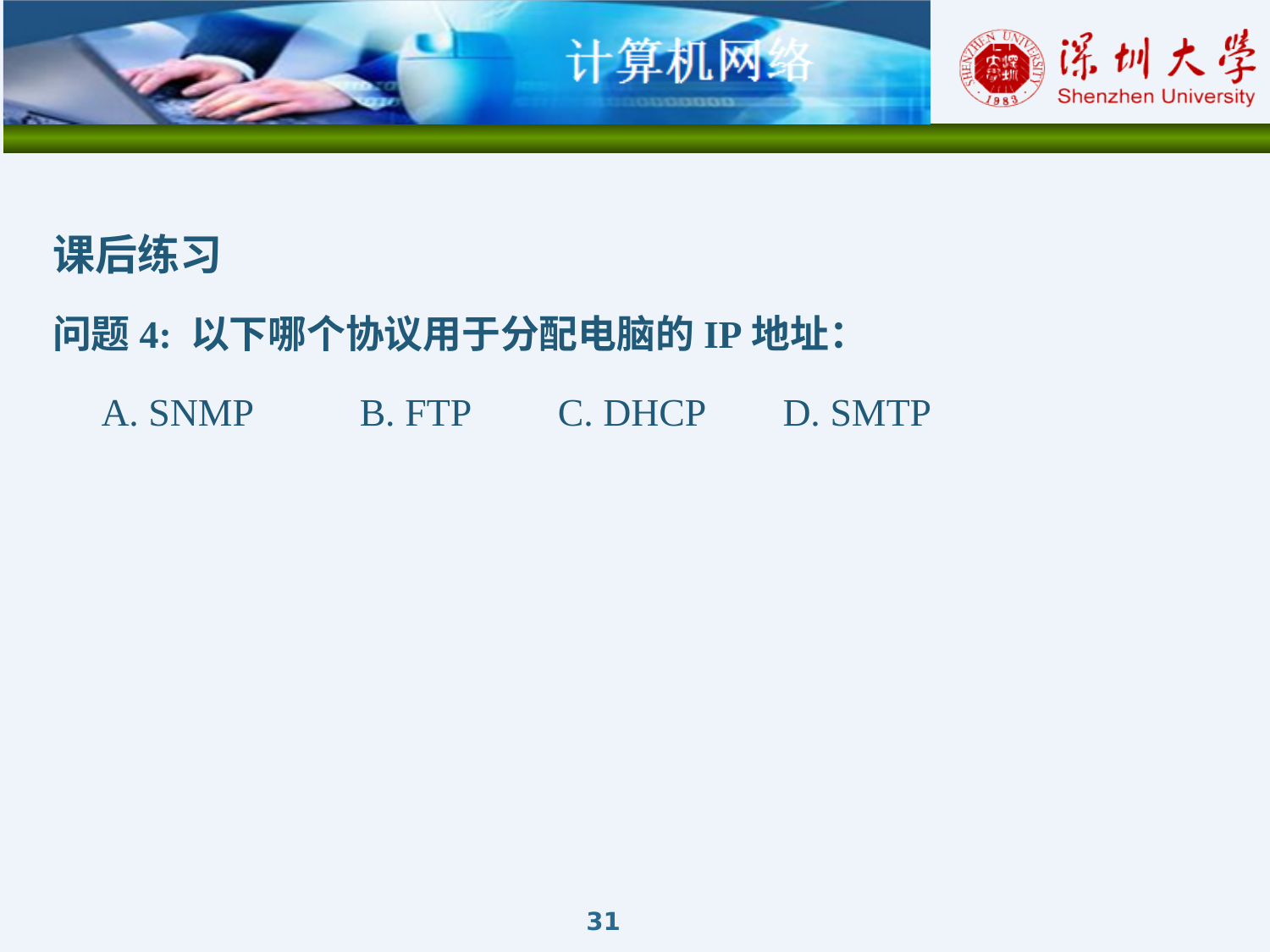

课后练习
问题4: 以下哪个协议用于分配电脑的IP地址：
     A. SNMP           B. FTP         C. DHCP        D. SMTP
31